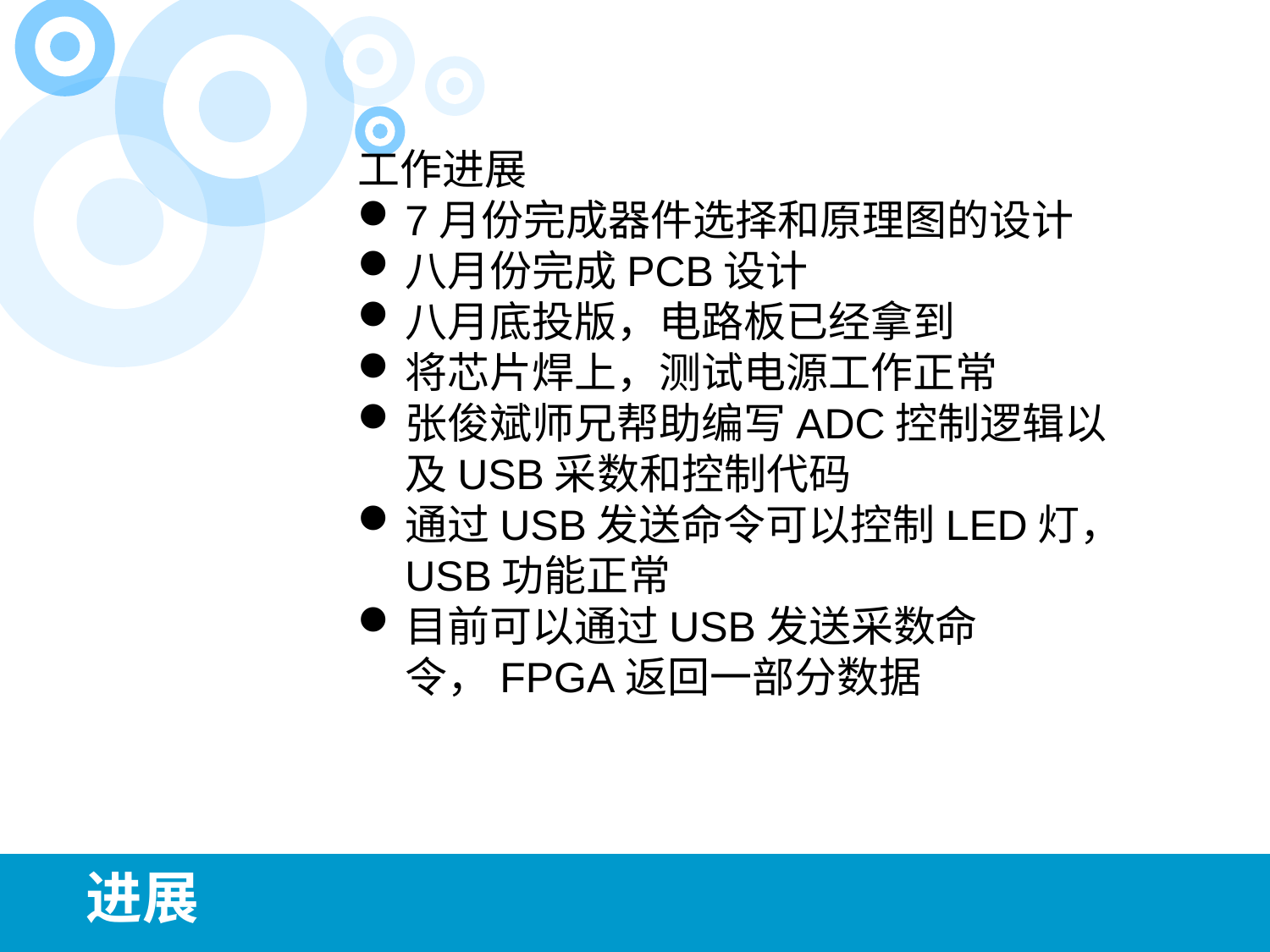

工作进展
7月份完成器件选择和原理图的设计
八月份完成PCB设计
八月底投版，电路板已经拿到
将芯片焊上，测试电源工作正常
张俊斌师兄帮助编写ADC控制逻辑以及USB采数和控制代码
通过USB发送命令可以控制LED灯，USB功能正常
目前可以通过USB发送采数命令，FPGA返回一部分数据
进展